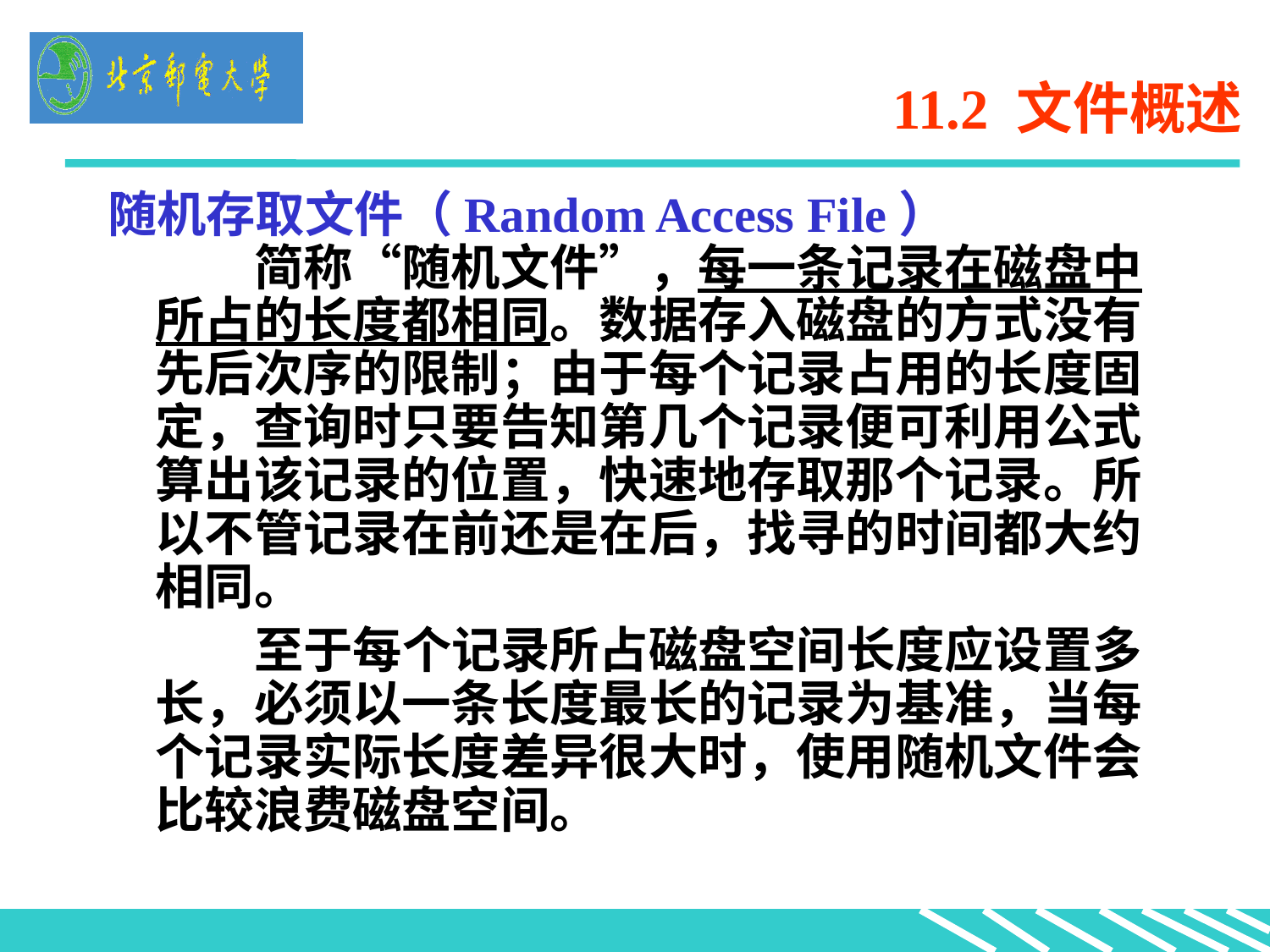

# 11.2 文件概述
随机存取文件（Random Access File）
　　简称“随机文件”，每一条记录在磁盘中所占的长度都相同。数据存入磁盘的方式没有先后次序的限制；由于每个记录占用的长度固定，查询时只要告知第几个记录便可利用公式算出该记录的位置，快速地存取那个记录。所以不管记录在前还是在后，找寻的时间都大约相同。
            至于每个记录所占磁盘空间长度应设置多长，必须以一条长度最长的记录为基准，当每个记录实际长度差异很大时，使用随机文件会比较浪费磁盘空间。
55